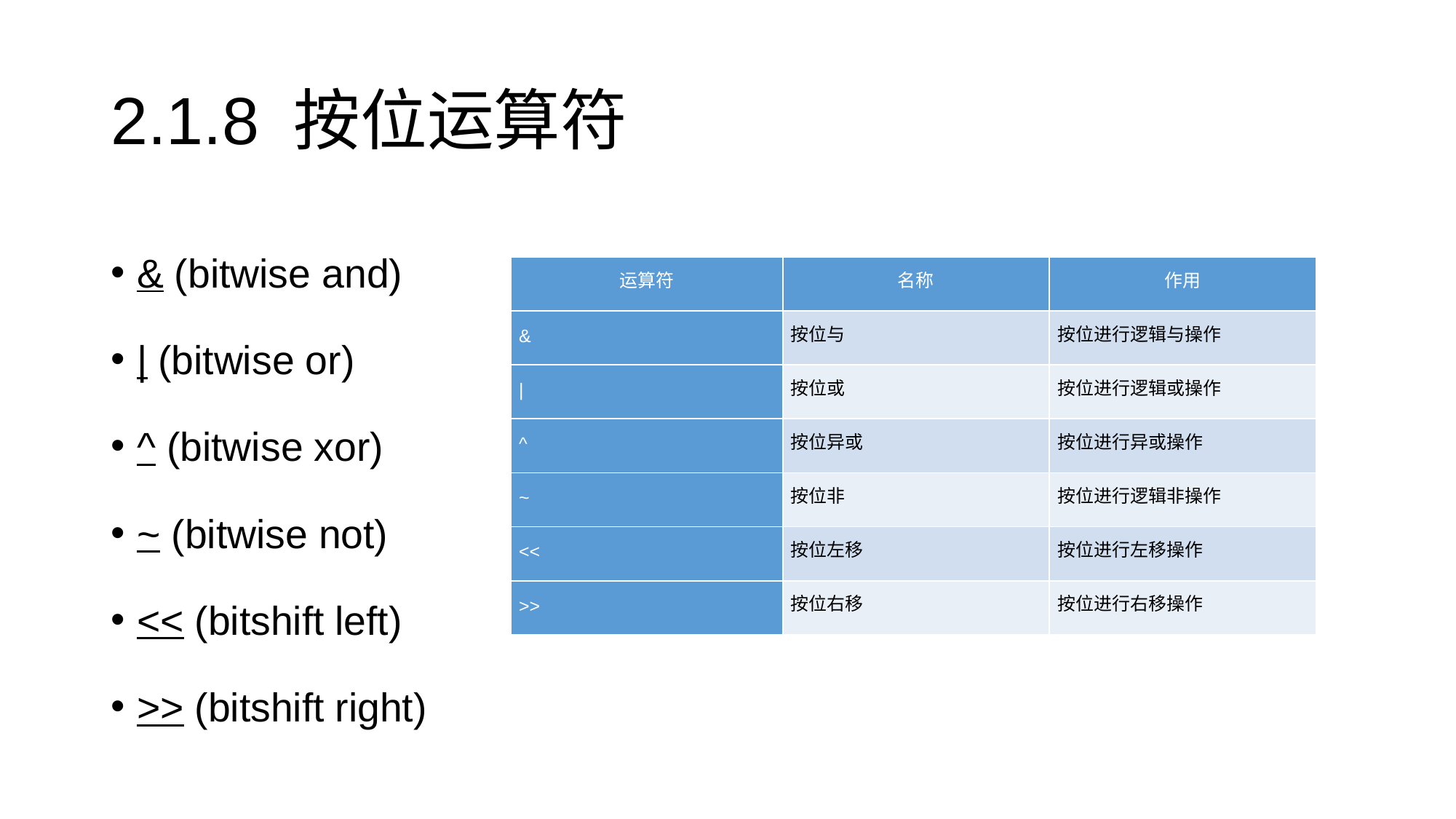

# 2.1.8 按位运算符
& (bitwise and)
| (bitwise or)
^ (bitwise xor)
~ (bitwise not)
<< (bitshift left)
>> (bitshift right)

| 运算符 | 名称 | 作用 |
| --- | --- | --- |
| & | 按位与 | 按位进行逻辑与操作 |
| | | 按位或 | 按位进行逻辑或操作 |
| ^ | 按位异或 | 按位进行异或操作 |
| ~ | 按位非 | 按位进行逻辑非操作 |
| << | 按位左移 | 按位进行左移操作 |
| >> | 按位右移 | 按位进行右移操作 |